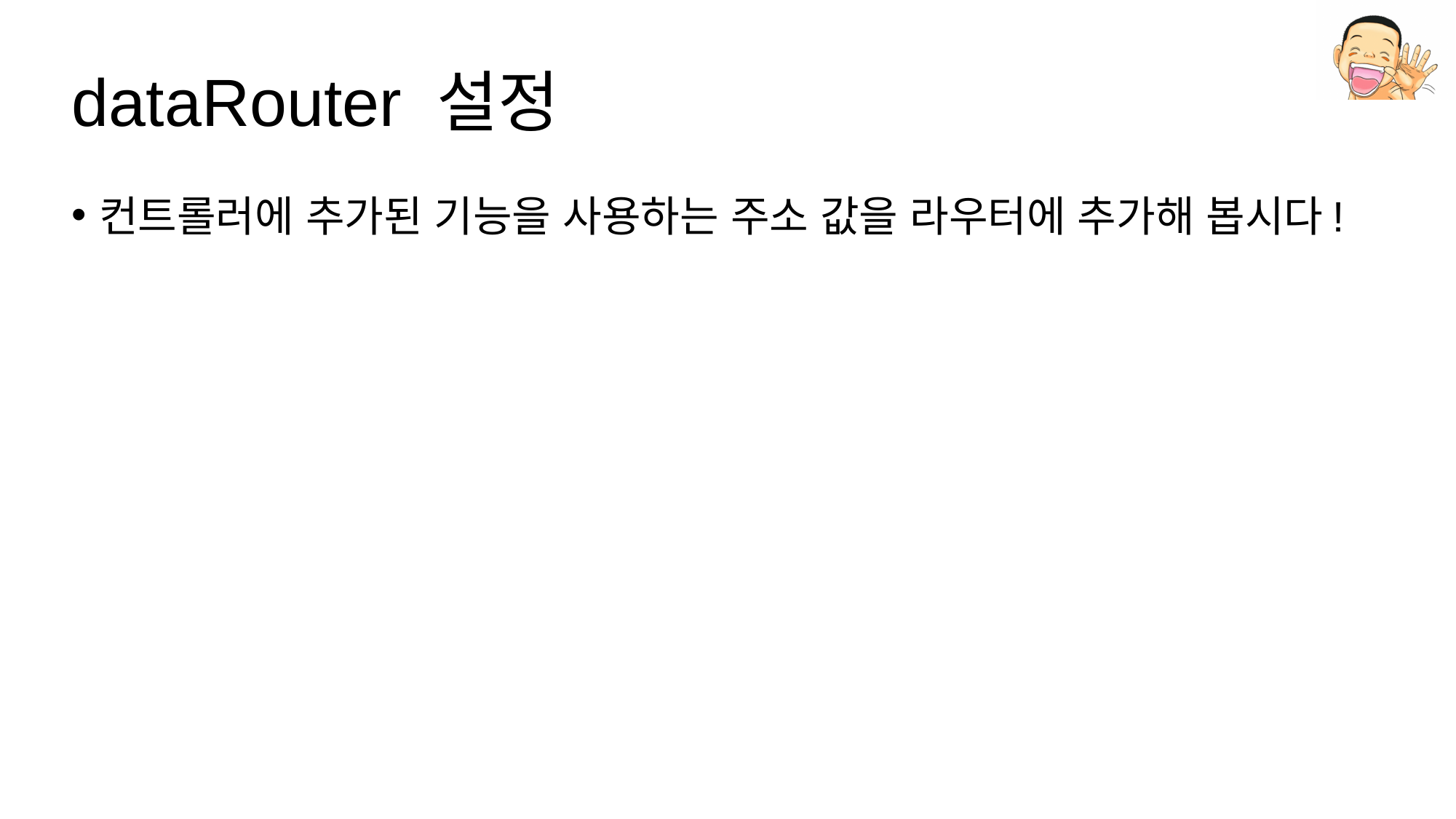

# dataRouter 설정
컨트롤러에 추가된 기능을 사용하는 주소 값을 라우터에 추가해 봅시다!